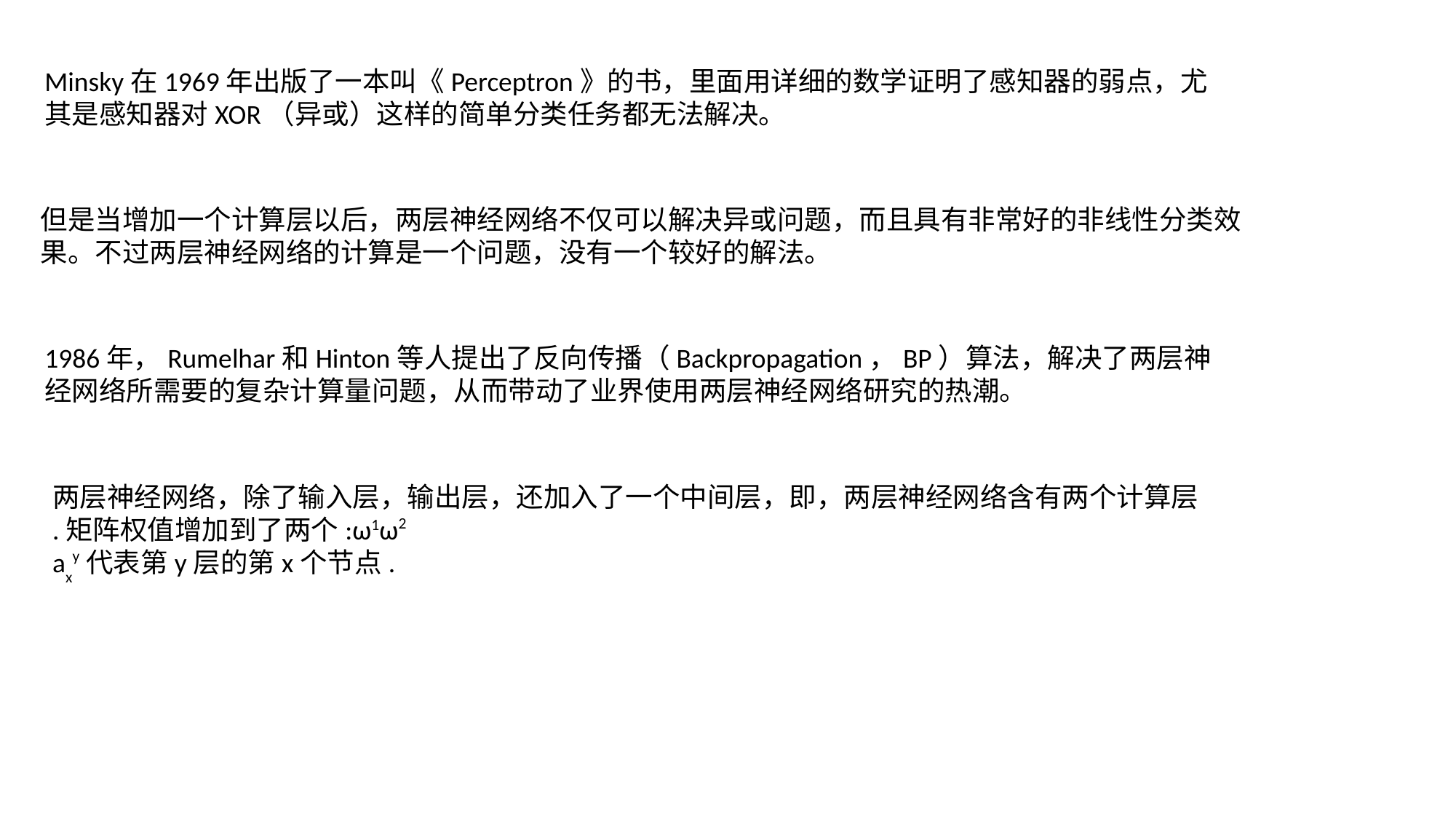

Minsky在1969年出版了一本叫《Perceptron》的书，里面用详细的数学证明了感知器的弱点，尤其是感知器对XOR（异或）这样的简单分类任务都无法解决。
但是当增加一个计算层以后，两层神经网络不仅可以解决异或问题，而且具有非常好的非线性分类效果。不过两层神经网络的计算是一个问题，没有一个较好的解法。
1986年，Rumelhar和Hinton等人提出了反向传播（Backpropagation，BP）算法，解决了两层神经网络所需要的复杂计算量问题，从而带动了业界使用两层神经网络研究的热潮。
两层神经网络，除了输入层，输出层，还加入了一个中间层，即，两层神经网络含有两个计算层
.矩阵权值增加到了两个:ω1ω2
axy代表第y层的第x个节点.